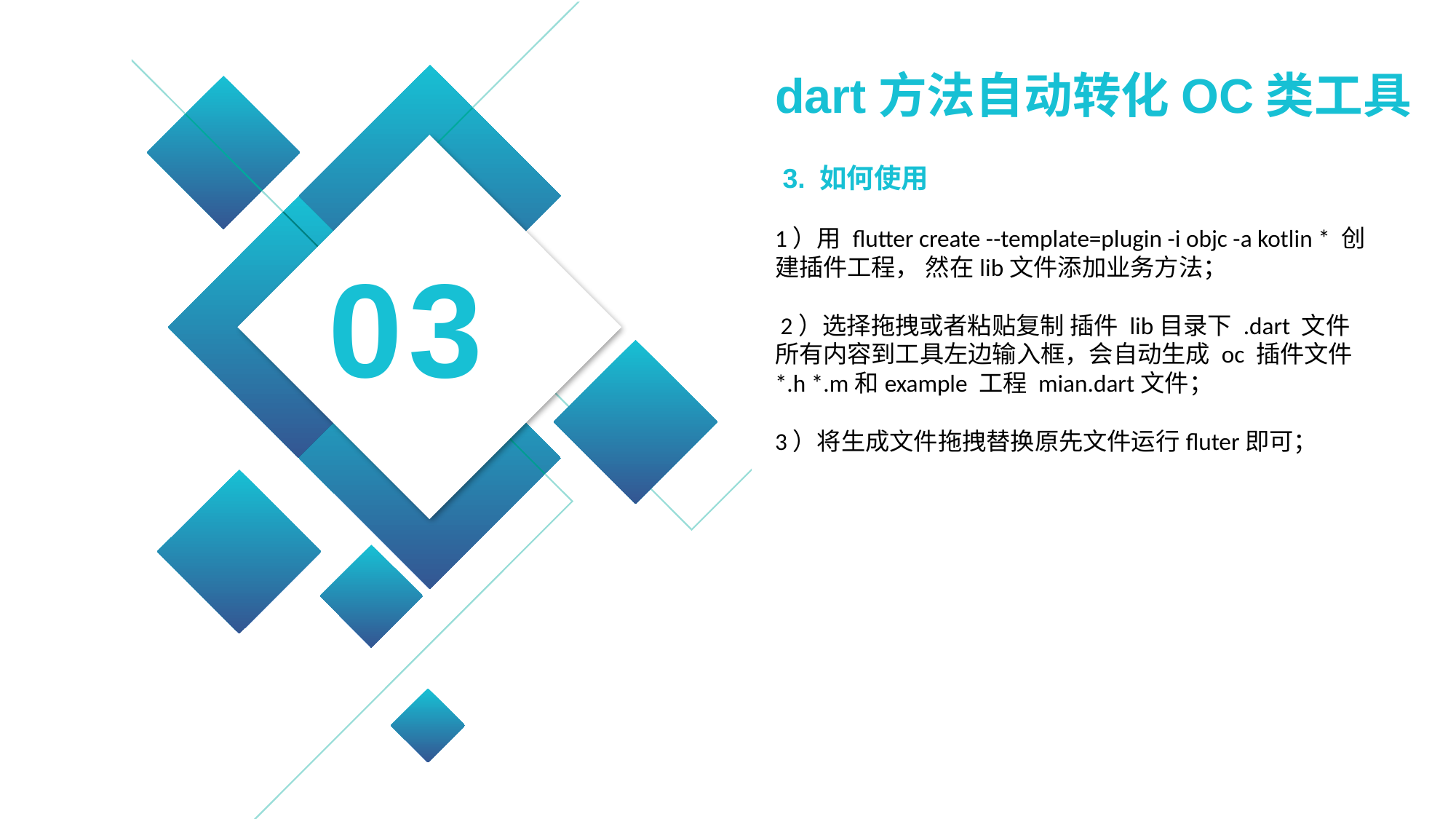

03

dart方法自动转化OC类工具
 3. 如何使用

1）用 flutter create --template=plugin -i objc -a kotlin * 创建插件工程， 然在lib文件添加业务方法；

 2）选择拖拽或者粘贴复制 插件 lib目录下 .dart 文件所有内容到工具左边输入框，会自动生成 oc 插件文件 *.h *.m和example 工程 mian.dart文件；

3）将生成文件拖拽替换原先文件运行fluter即可；